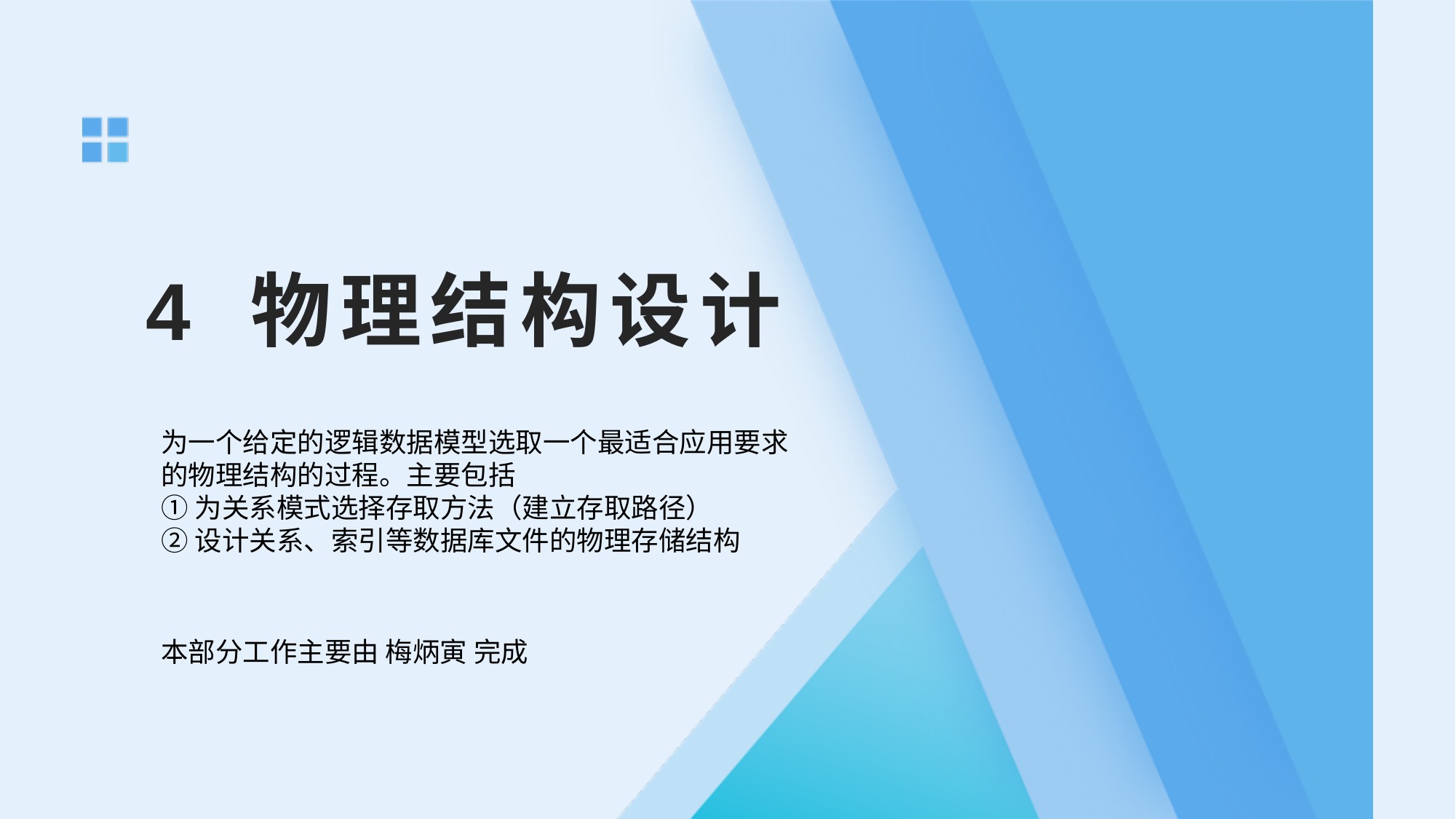

4 物理结构设计
为一个给定的逻辑数据模型选取一个最适合应用要求的物理结构的过程。主要包括
①为关系模式选择存取方法（建立存取路径）
②设计关系、索引等数据库文件的物理存储结构
本部分工作主要由 梅炳寅 完成